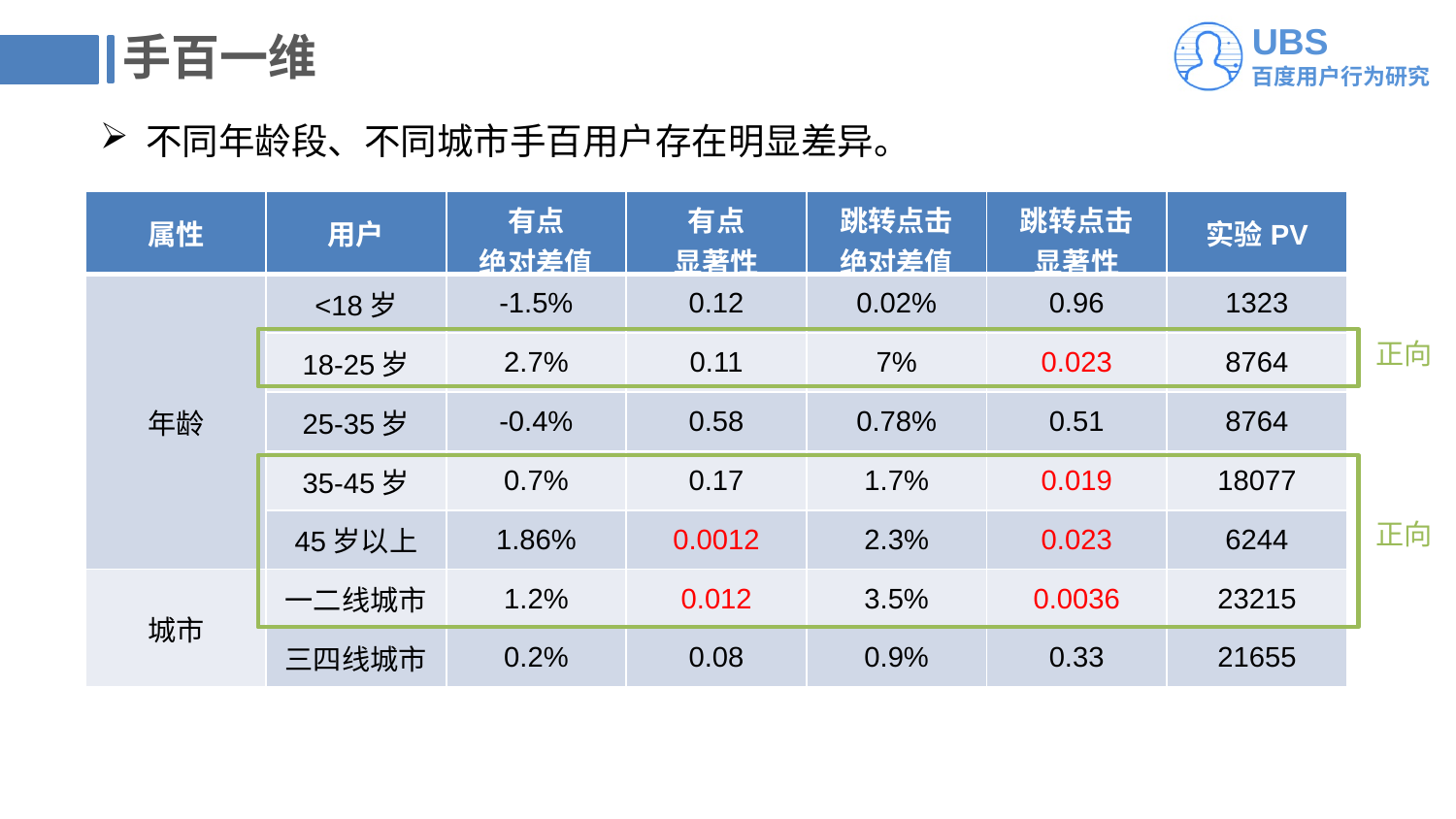

# 手百一维

不同年龄段、不同城市手百用户存在明显差异。
| 属性 | 用户 | 有点 绝对差值 | 有点 显著性 | 跳转点击 绝对差值 | 跳转点击 显著性 | 实验PV |
| --- | --- | --- | --- | --- | --- | --- |
| 年龄 | <18岁 | -1.5% | 0.12 | 0.02% | 0.96 | 1323 |
|  | 18-25岁 | 2.7% | 0.11 | 7% | 0.023 | 8764 |
|  | 25-35岁 | -0.4% | 0.58 | 0.78% | 0.51 | 8764 |
|  | 35-45岁 | 0.7% | 0.17 | 1.7% | 0.019 | 18077 |
|  | 45岁以上 | 1.86% | 0.0012 | 2.3% | 0.023 | 6244 |
| 城市 | 一二线城市 | 1.2% | 0.012 | 3.5% | 0.0036 | 23215 |
|  | 三四线城市 | 0.2% | 0.08 | 0.9% | 0.33 | 21655 |

正向

正向